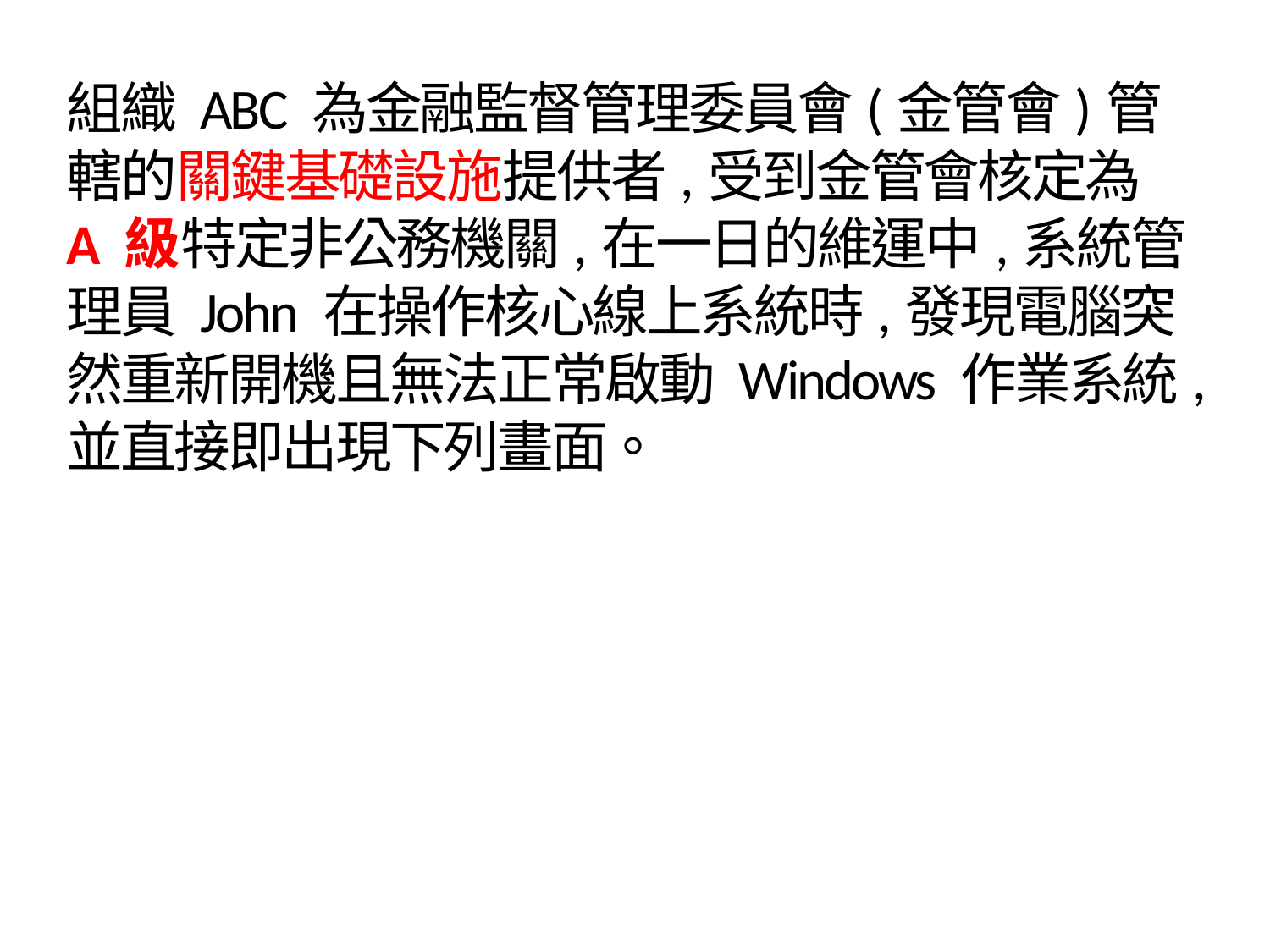

組織 ABC 為金融監督管理委員會(金管會)管轄的關鍵基礎設施提供者,受到金管會核定為 A 級特定非公務機關,在一日的維運中,系統管理員 John 在操作核心線上系統時,發現電腦突然重新開機且無法正常啟動 Windows 作業系統,並直接即出現下列畫面。